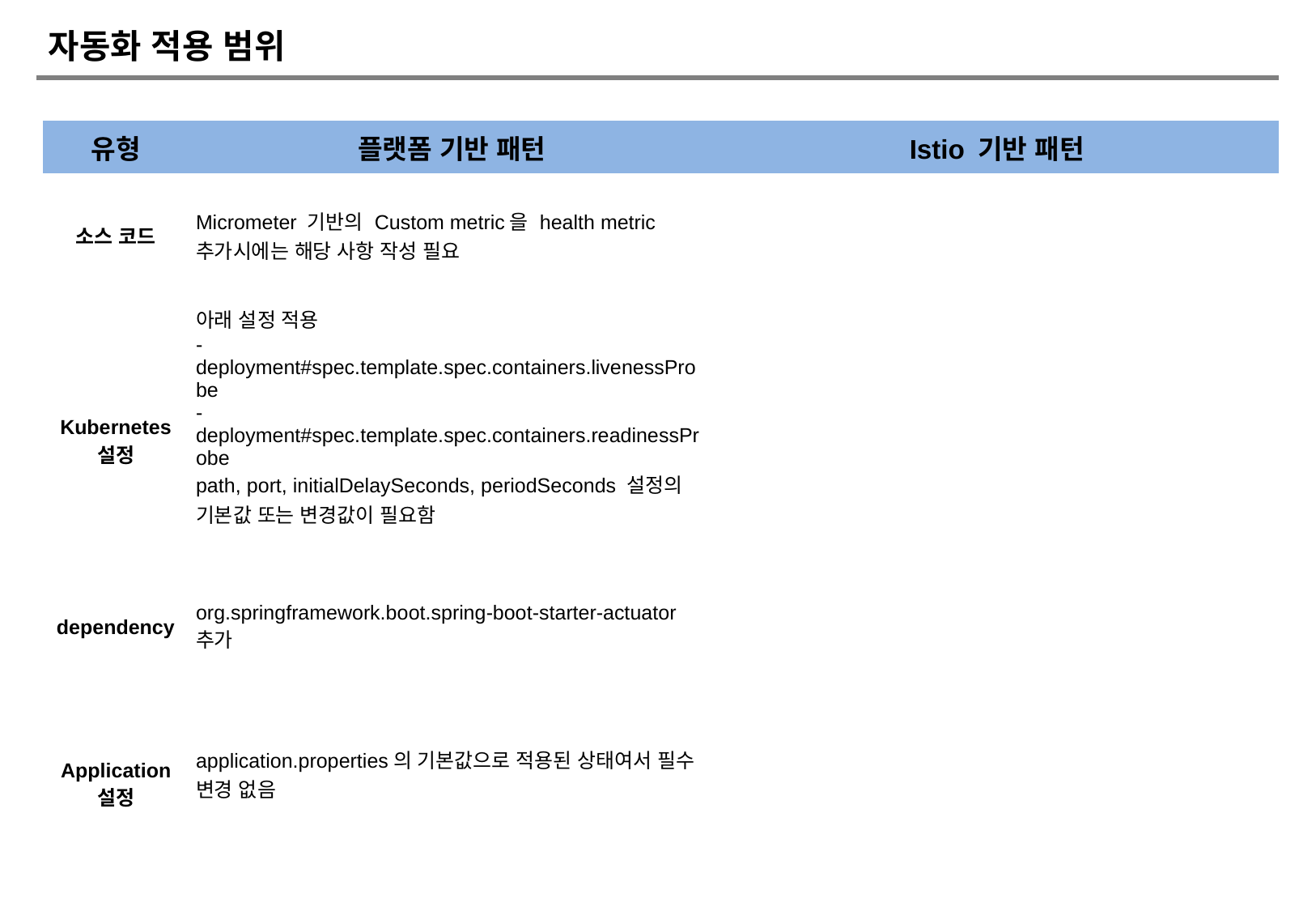

# 자동화 적용 범위
| 유형 | 플랫폼 기반 패턴 | Istio 기반 패턴 |
| --- | --- | --- |
| 소스 코드 | Micrometer 기반의 Custom metric을 health metric 추가시에는 해당 사항 작성 필요 |  |
| Kubernetes 설정 | 아래 설정 적용 - deployment#spec.template.spec.containers.livenessProbe - deployment#spec.template.spec.containers.readinessProbe path, port, initialDelaySeconds, periodSeconds 설정의 기본값 또는 변경값이 필요함 |  |
| dependency | org.springframework.boot.spring-boot-starter-actuator 추가 |  |
| Application 설정 | application.properties의 기본값으로 적용된 상태여서 필수 변경 없음 |  |